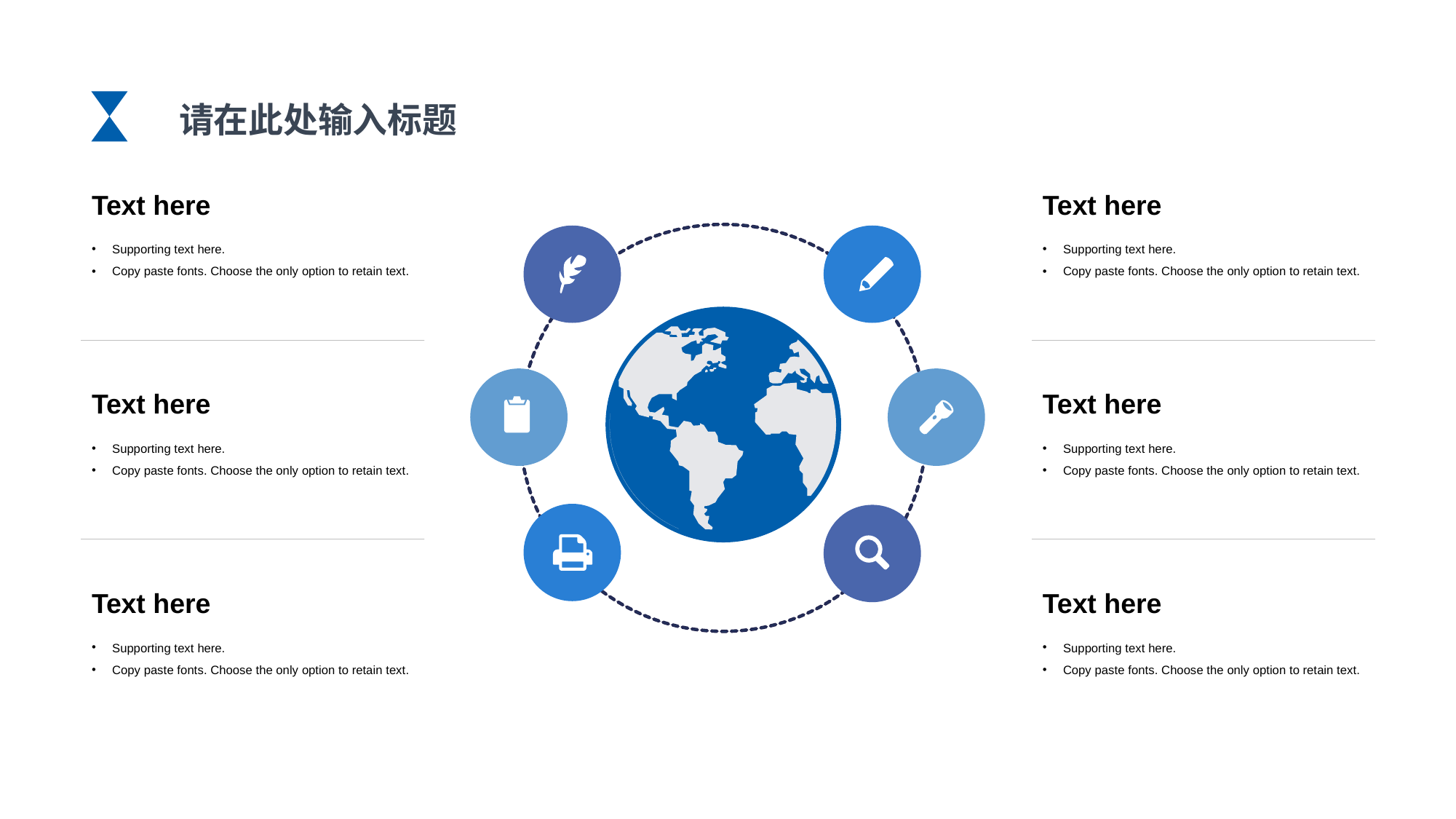

请在此处输入标题
Text here
Supporting text here.
Copy paste fonts. Choose the only option to retain text.
Text here
Supporting text here.
Copy paste fonts. Choose the only option to retain text.

Text here
Supporting text here.
Copy paste fonts. Choose the only option to retain text.
Text here
Supporting text here.
Copy paste fonts. Choose the only option to retain text.
Text here
Supporting text here.
Copy paste fonts. Choose the only option to retain text.
Text here
Supporting text here.
Copy paste fonts. Choose the only option to retain text.